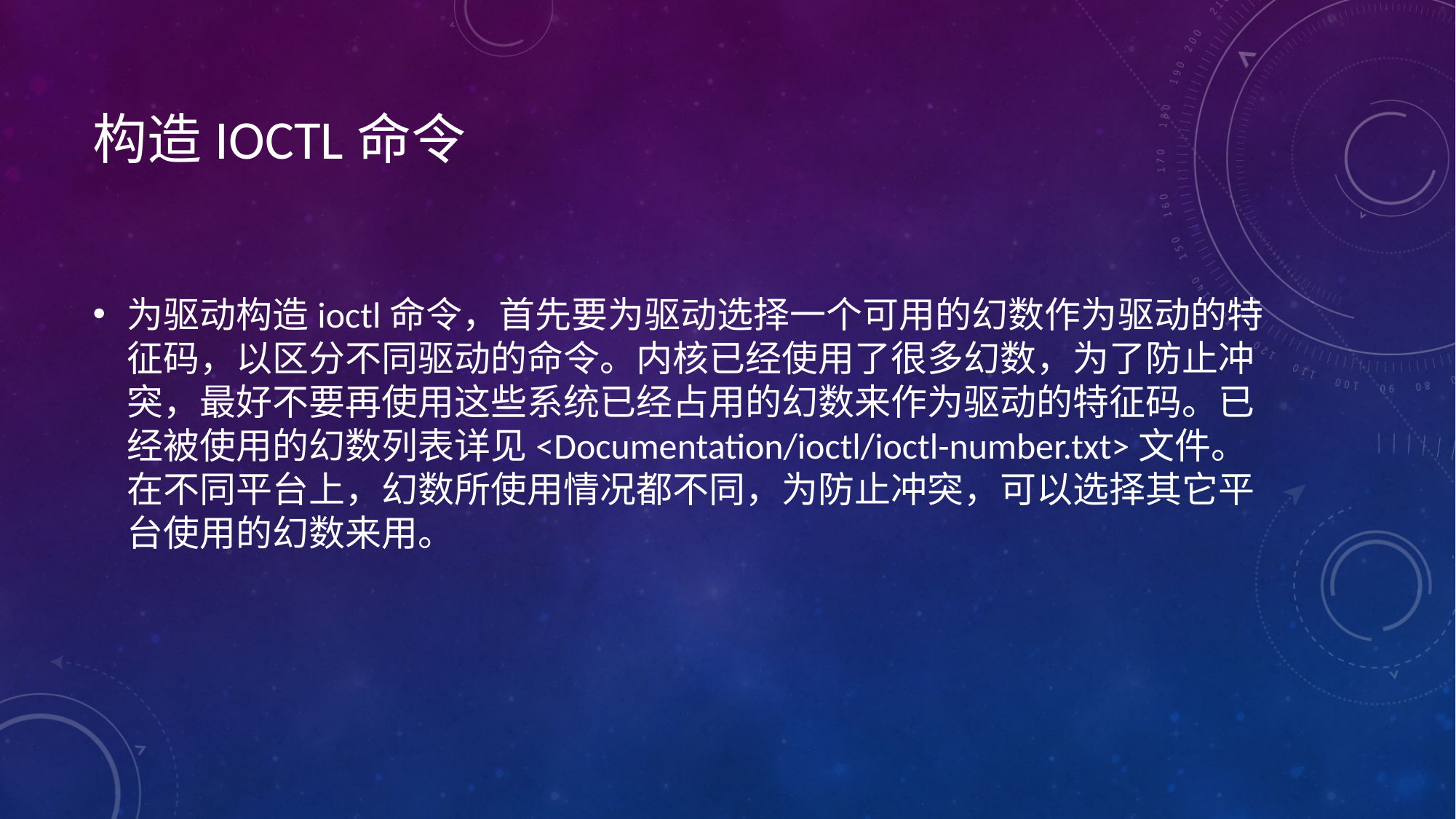

# 构造ioctl命令
为驱动构造ioctl命令，首先要为驱动选择一个可用的幻数作为驱动的特征码，以区分不同驱动的命令。内核已经使用了很多幻数，为了防止冲突，最好不要再使用这些系统已经占用的幻数来作为驱动的特征码。已经被使用的幻数列表详见<Documentation/ioctl/ioctl-number.txt>文件。在不同平台上，幻数所使用情况都不同，为防止冲突，可以选择其它平台使用的幻数来用。